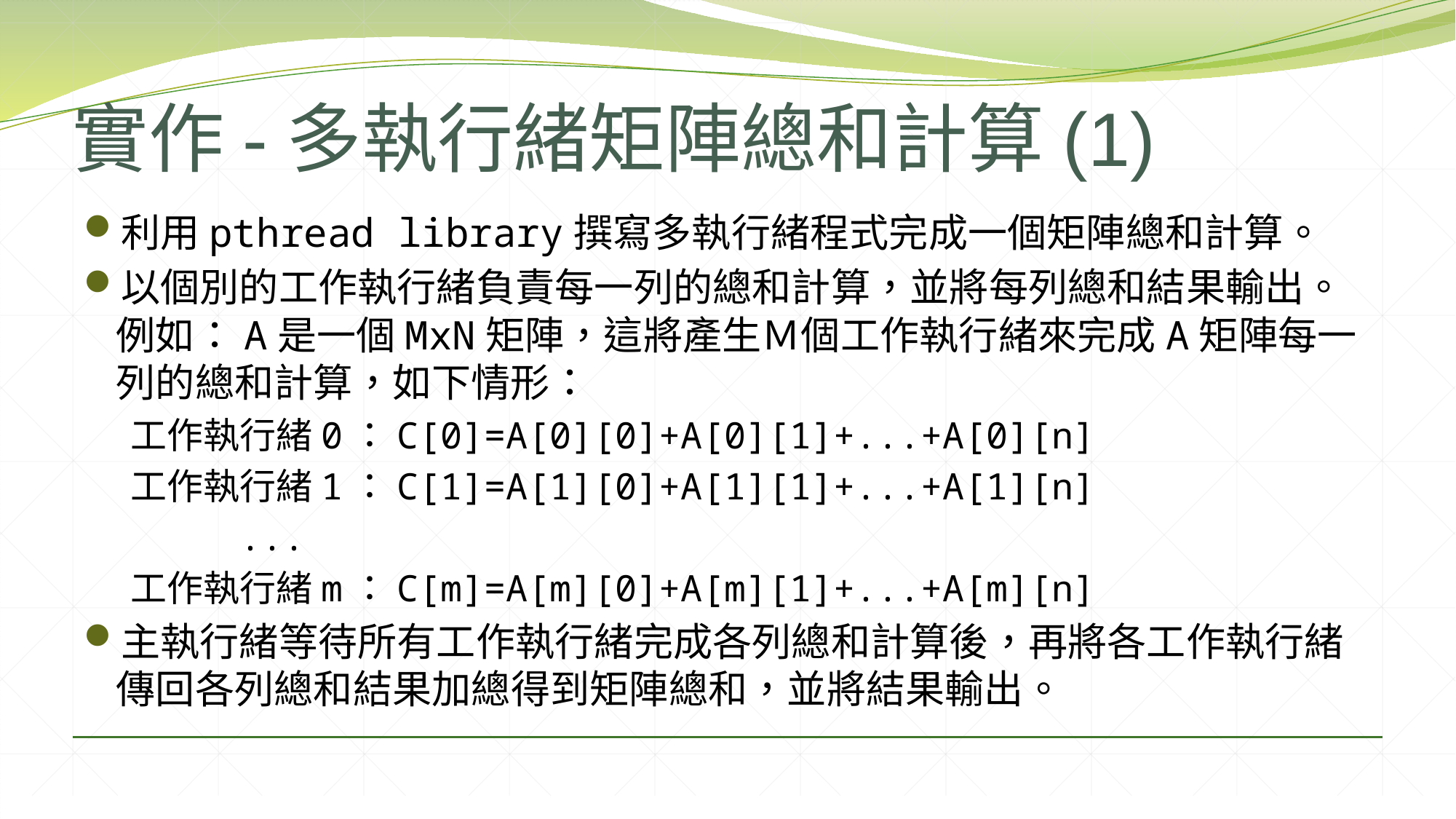

# 實作-多執行緒矩陣總和計算(1)
利用pthread library撰寫多執行緒程式完成一個矩陣總和計算。
以個別的工作執行緒負責每一列的總和計算，並將每列總和結果輸出。例如：A是一個MxN矩陣，這將產生Ｍ個工作執行緒來完成A矩陣每一列的總和計算，如下情形：
工作執行緒0：C[0]=A[0][0]+A[0][1]+...+A[0][n]
工作執行緒1：C[1]=A[1][0]+A[1][1]+...+A[1][n]
     ...
工作執行緒m：C[m]=A[m][0]+A[m][1]+...+A[m][n]
主執行緒等待所有工作執行緒完成各列總和計算後，再將各工作執行緒傳回各列總和結果加總得到矩陣總和，並將結果輸出。